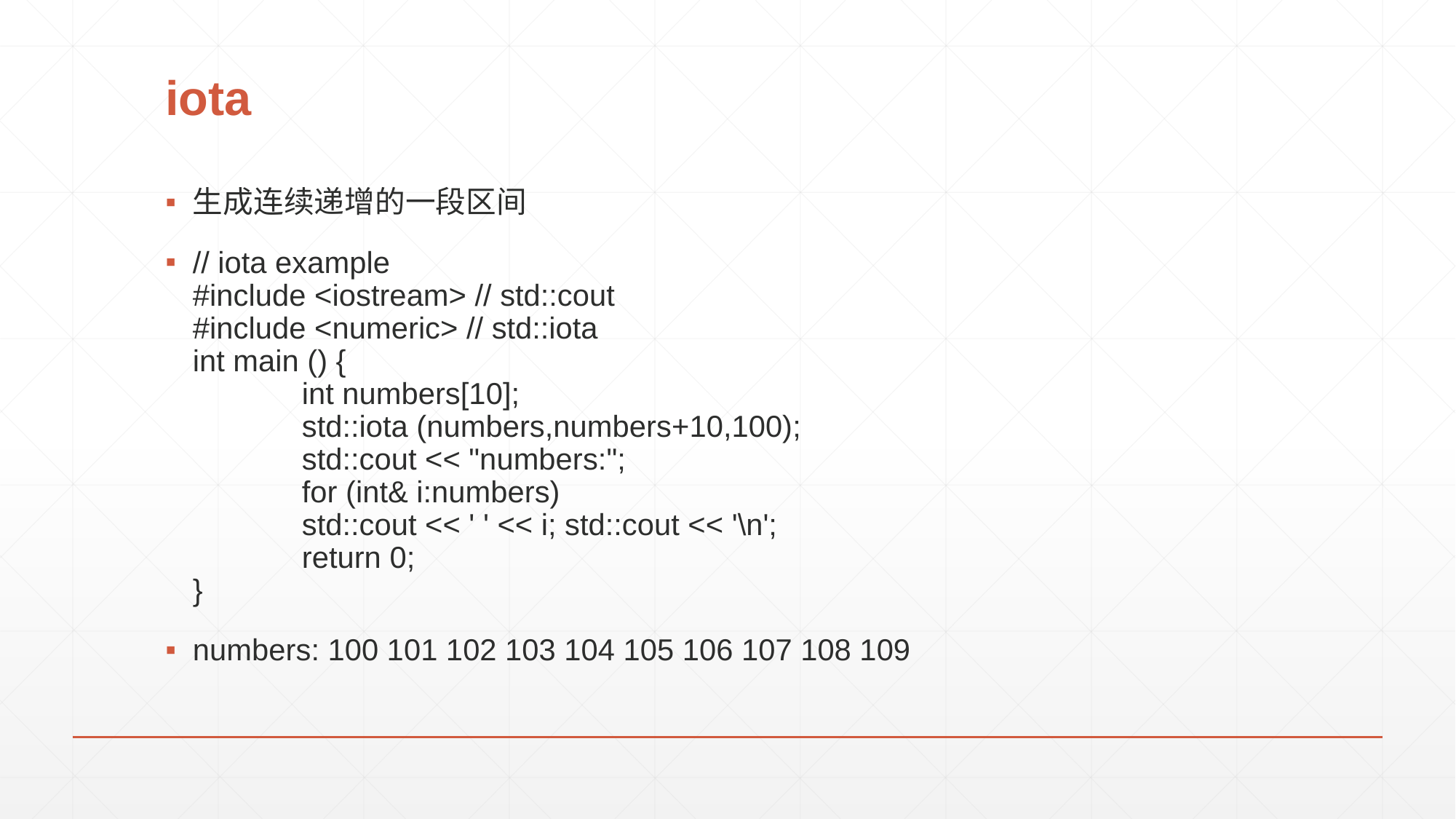

# iota
生成连续递增的一段区间
// iota example
#include <iostream> // std::cout
#include <numeric> // std::iota
int main () {
	int numbers[10];
	std::iota (numbers,numbers+10,100);
	std::cout << "numbers:";
	for (int& i:numbers)
	std::cout << ' ' << i; std::cout << '\n';
	return 0;
}
numbers: 100 101 102 103 104 105 106 107 108 109